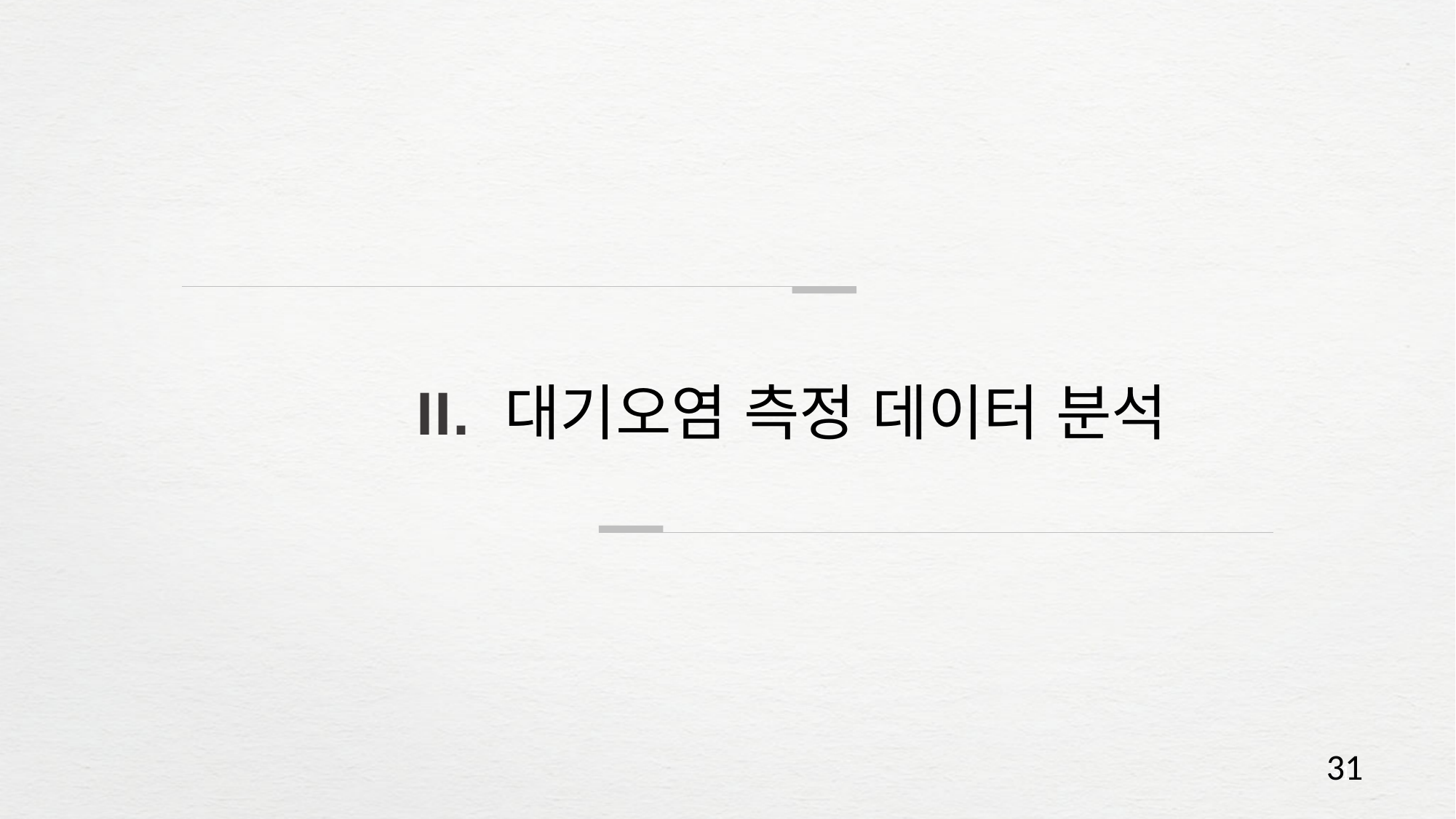

II. 대기오염 측정 데이터 분석

31
31